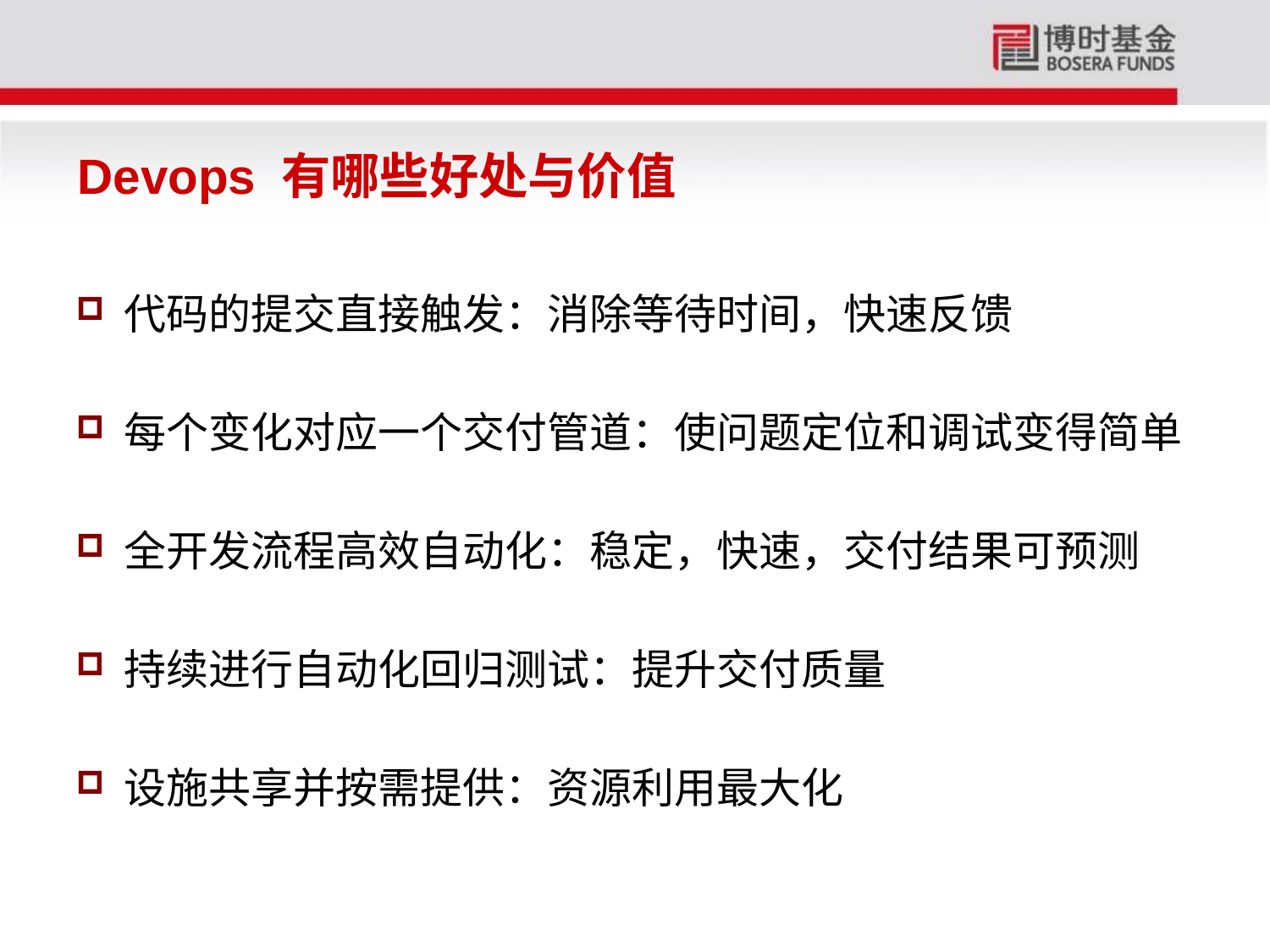

# Devops 有哪些好处与价值

代码的提交直接触发：消除等待时间，快速反馈

每个变化对应一个交付管道：使问题定位和调试变得简单

全开发流程高效自动化：稳定，快速，交付结果可预测

持续进行自动化回归测试：提升交付质量

设施共享并按需提供：资源利用最大化